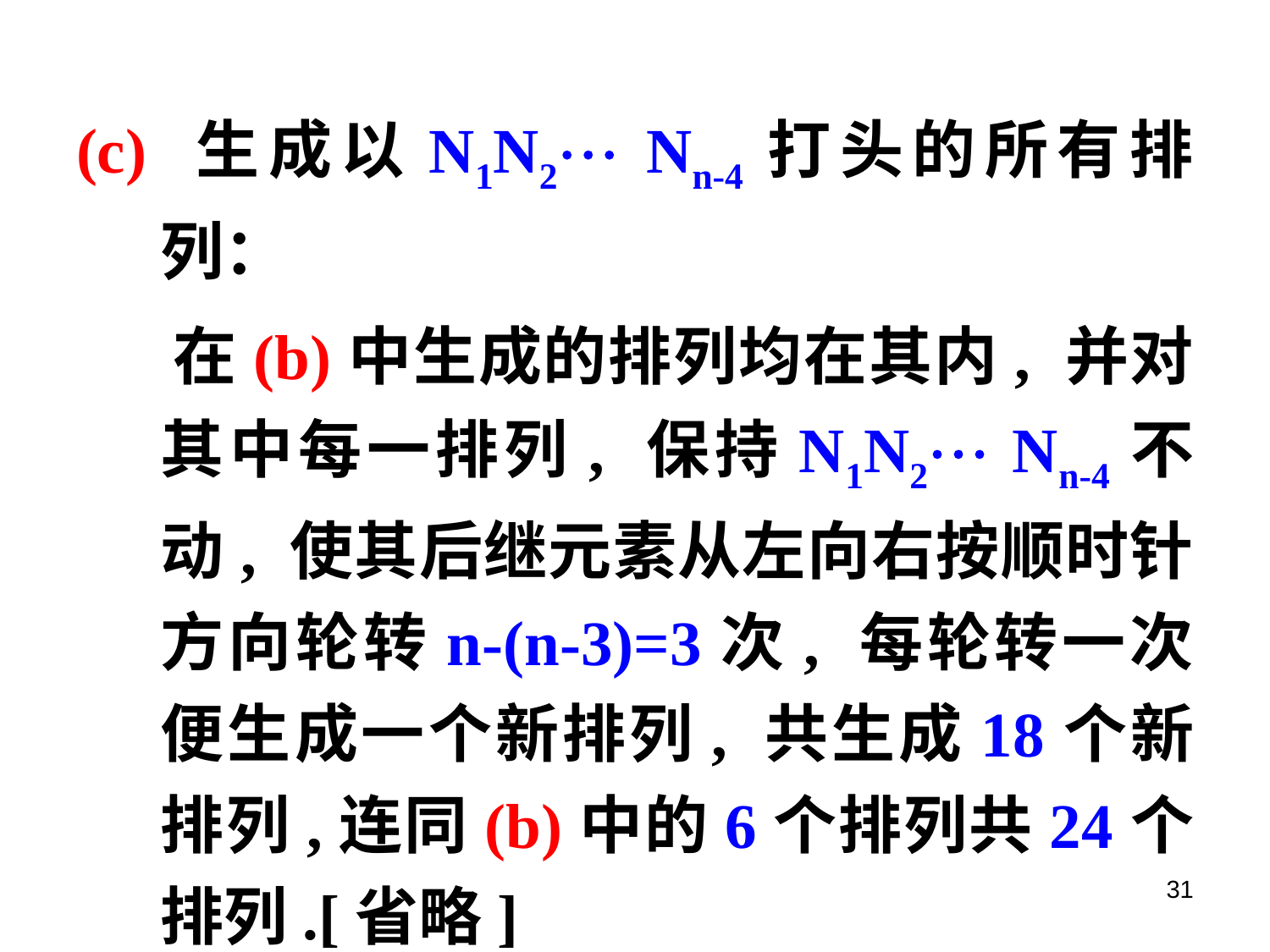

(c) 生成以N1N2… Nn-4打头的所有排列：
     在(b)中生成的排列均在其内, 并对其中每一排列, 保持N1N2… Nn-4不动, 使其后继元素从左向右按顺时针方向轮转n-(n-3)=3次, 每轮转一次便生成一个新排列, 共生成18个新排列,连同(b)中的6个排列共24个排列.[省略]
31